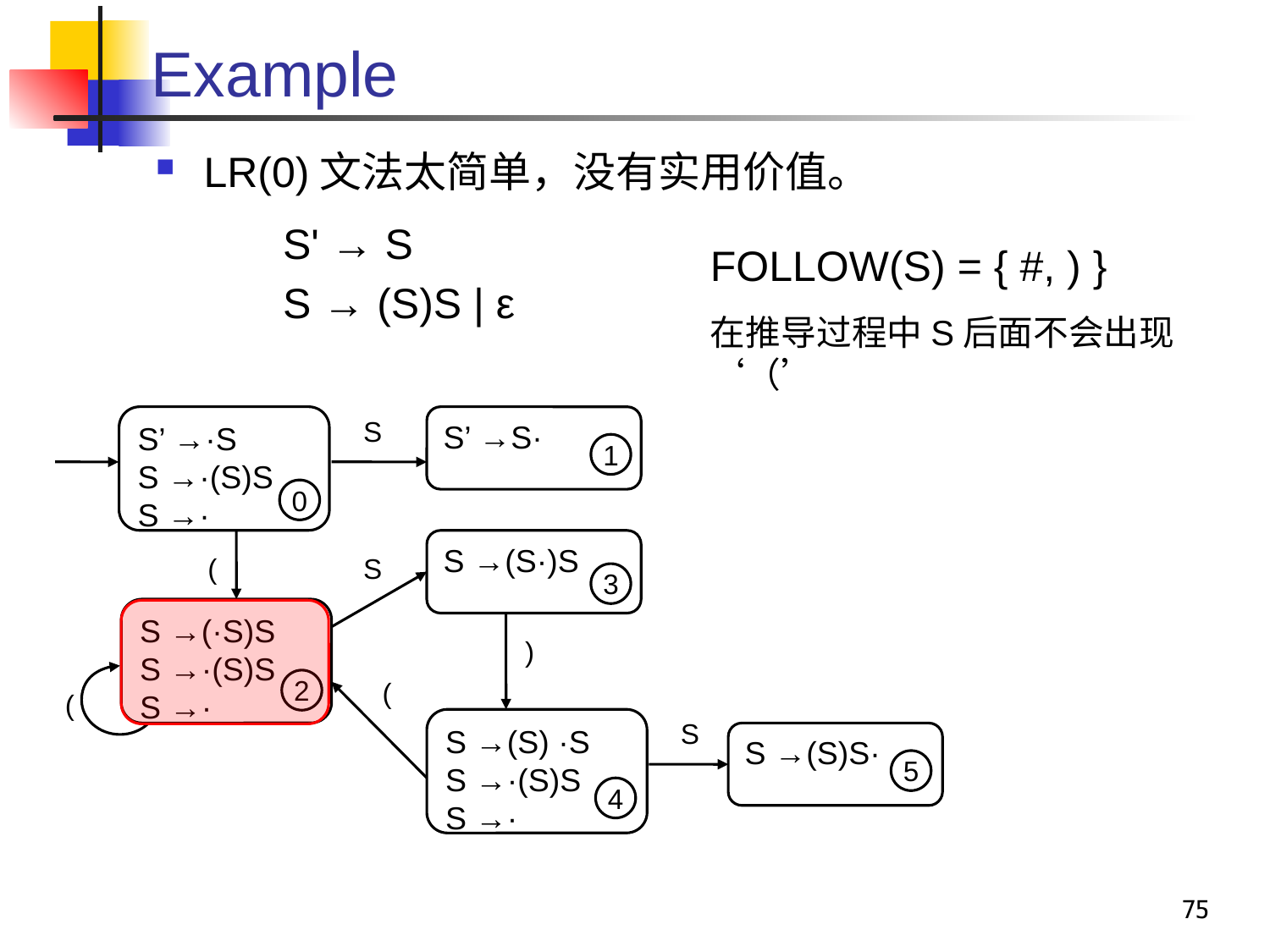

# Example
LR(0)文法太简单，没有实用价值。
S' → S
S → (S)S | ε

FOLLOW(S) = { #, ) }
在推导过程中S后面不会出现‘（’
S’ →·S
S →·(S)S
S →·
S’ →S·
S
1

0

S →(S·)S
(
S
3

S →(·S)S
S →·(S)S
S →·

)

2
(

(
S →(S) ·S
S →·(S)S
S →·
S
S →(S)S·
5

4

75